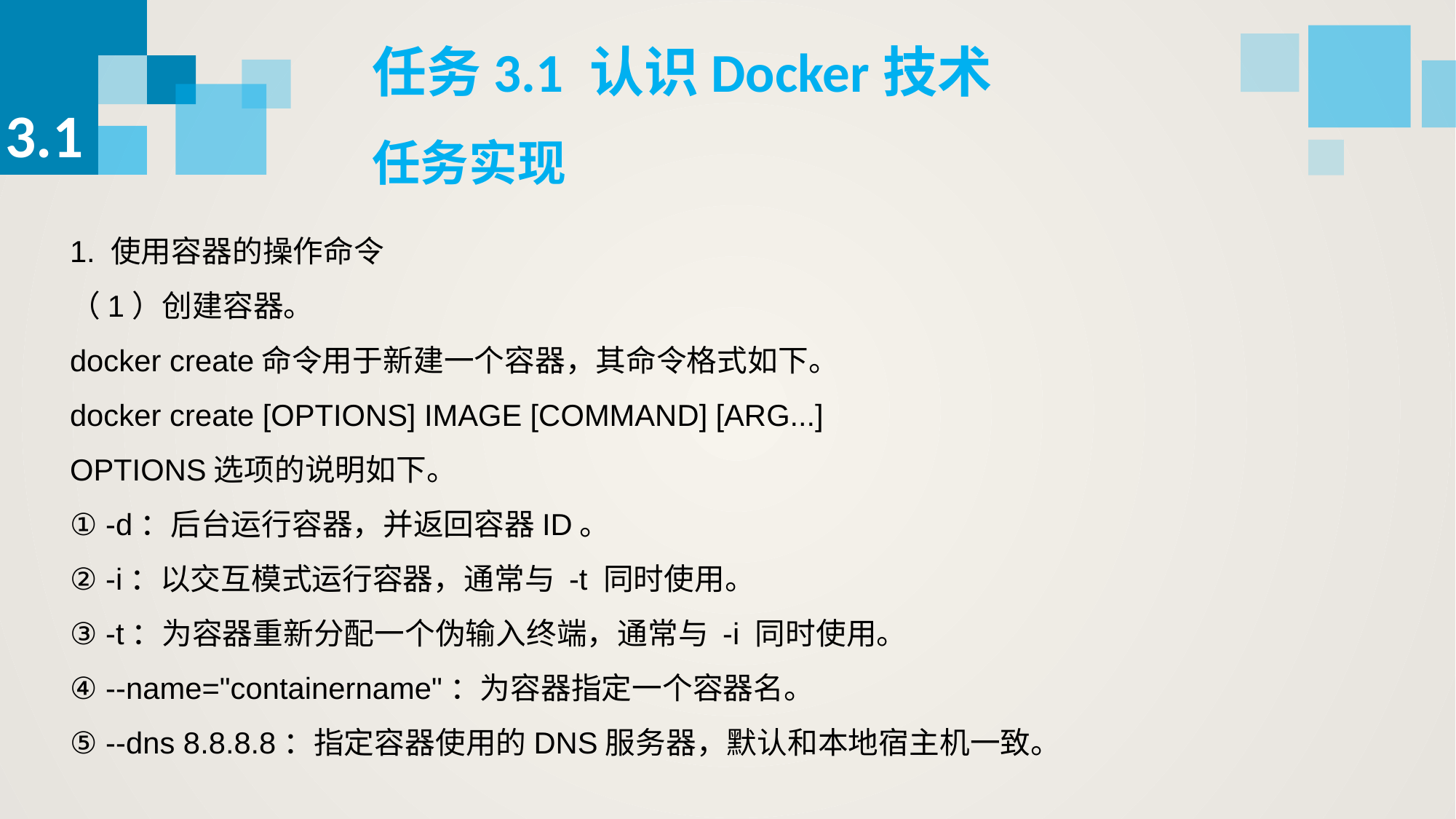

任务3.1 认识Docker技术
3.1
任务实现
1. 使用容器的操作命令
（1）创建容器。
docker create命令用于新建一个容器，其命令格式如下。
docker create [OPTIONS] IMAGE [COMMAND] [ARG...]
OPTIONS选项的说明如下。
① -d：后台运行容器，并返回容器ID。
② -i：以交互模式运行容器，通常与 -t 同时使用。
③ -t：为容器重新分配一个伪输入终端，通常与 -i 同时使用。
④ --name="containername"：为容器指定一个容器名。
⑤ --dns 8.8.8.8：指定容器使用的DNS服务器，默认和本地宿主机一致。